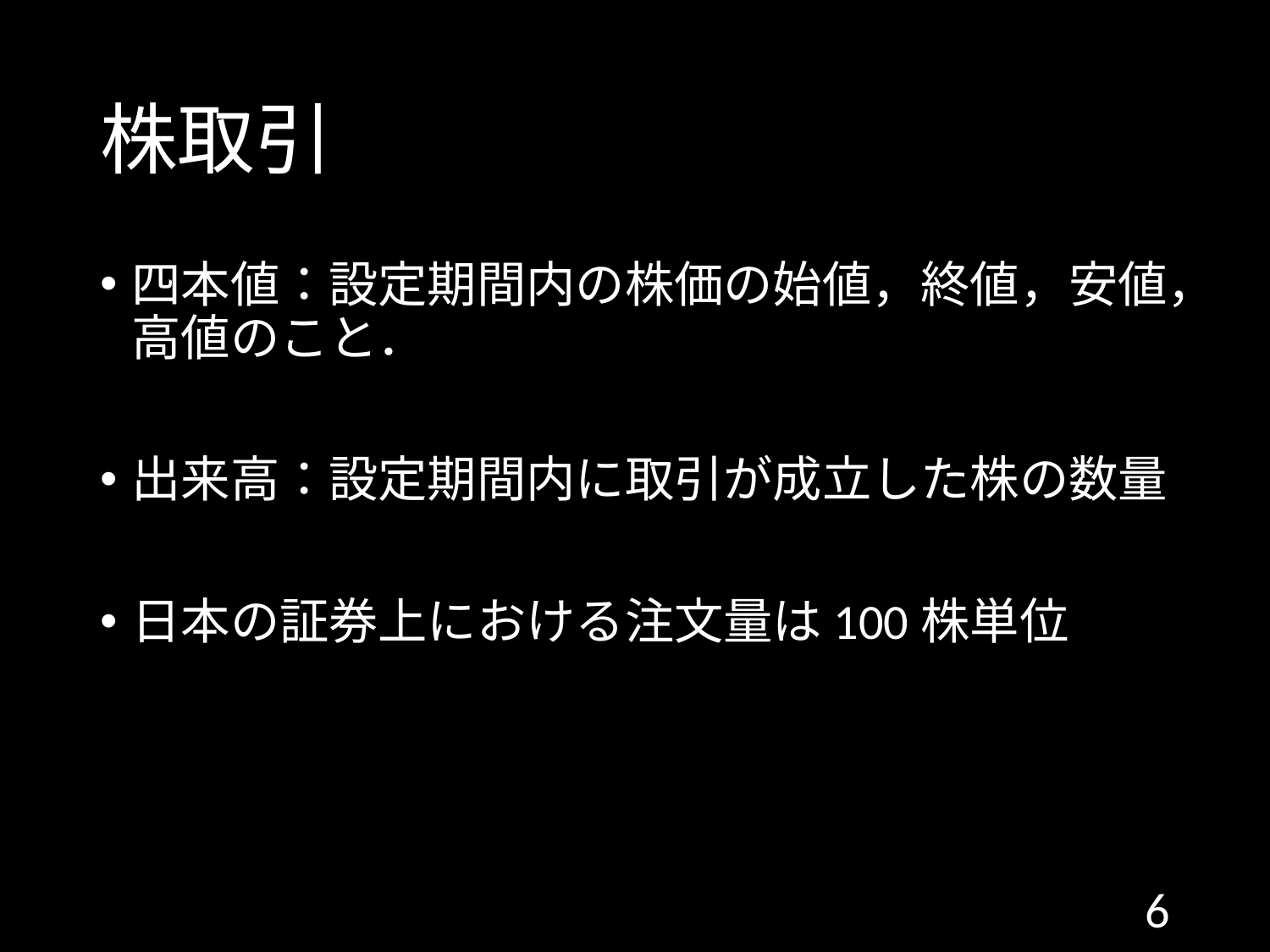

# 株取引
四本値：設定期間内の株価の始値，終値，安値，高値のこと．

出来高：設定期間内に取引が成立した株の数量

日本の証券上における注文量は100株単位
6